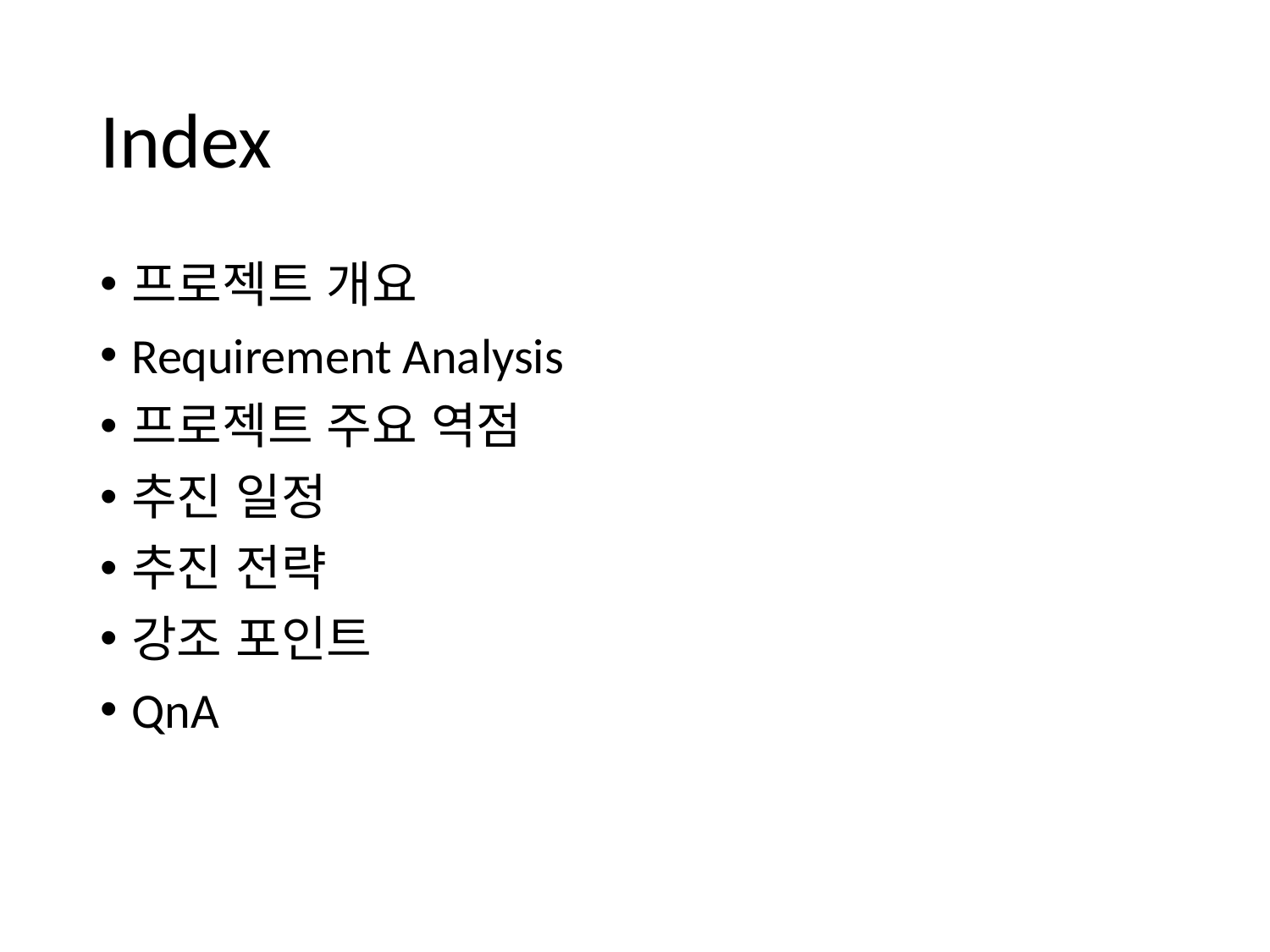

# Index
프로젝트 개요
Requirement Analysis
프로젝트 주요 역점
추진 일정
추진 전략
강조 포인트
QnA